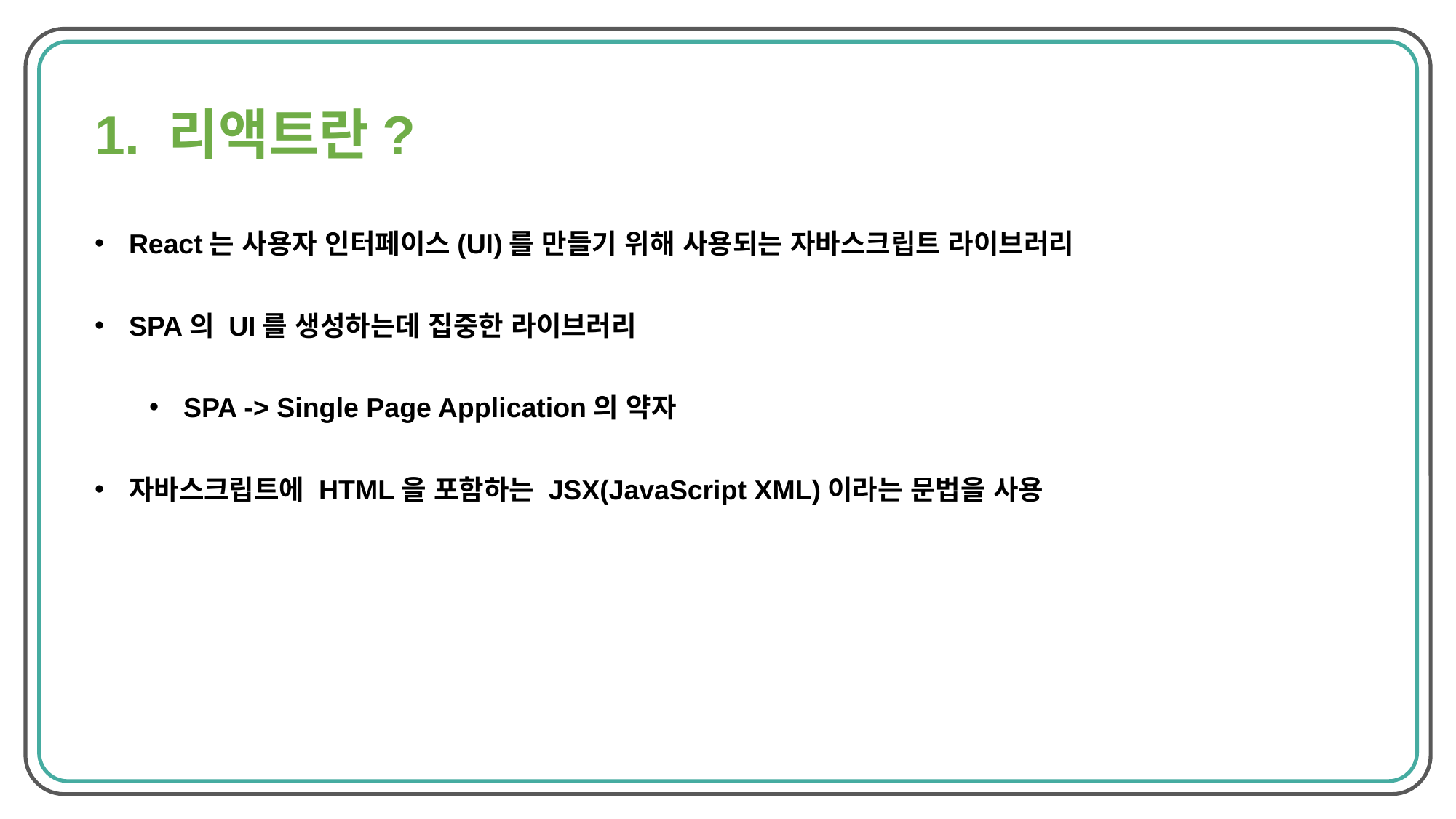

1. 리액트란?
React는 사용자 인터페이스(UI)를 만들기 위해 사용되는 자바스크립트 라이브러리
SPA의 UI를 생성하는데 집중한 라이브러리
SPA -> Single Page Application의 약자
자바스크립트에 HTML을 포함하는 JSX(JavaScript XML)이라는 문법을 사용